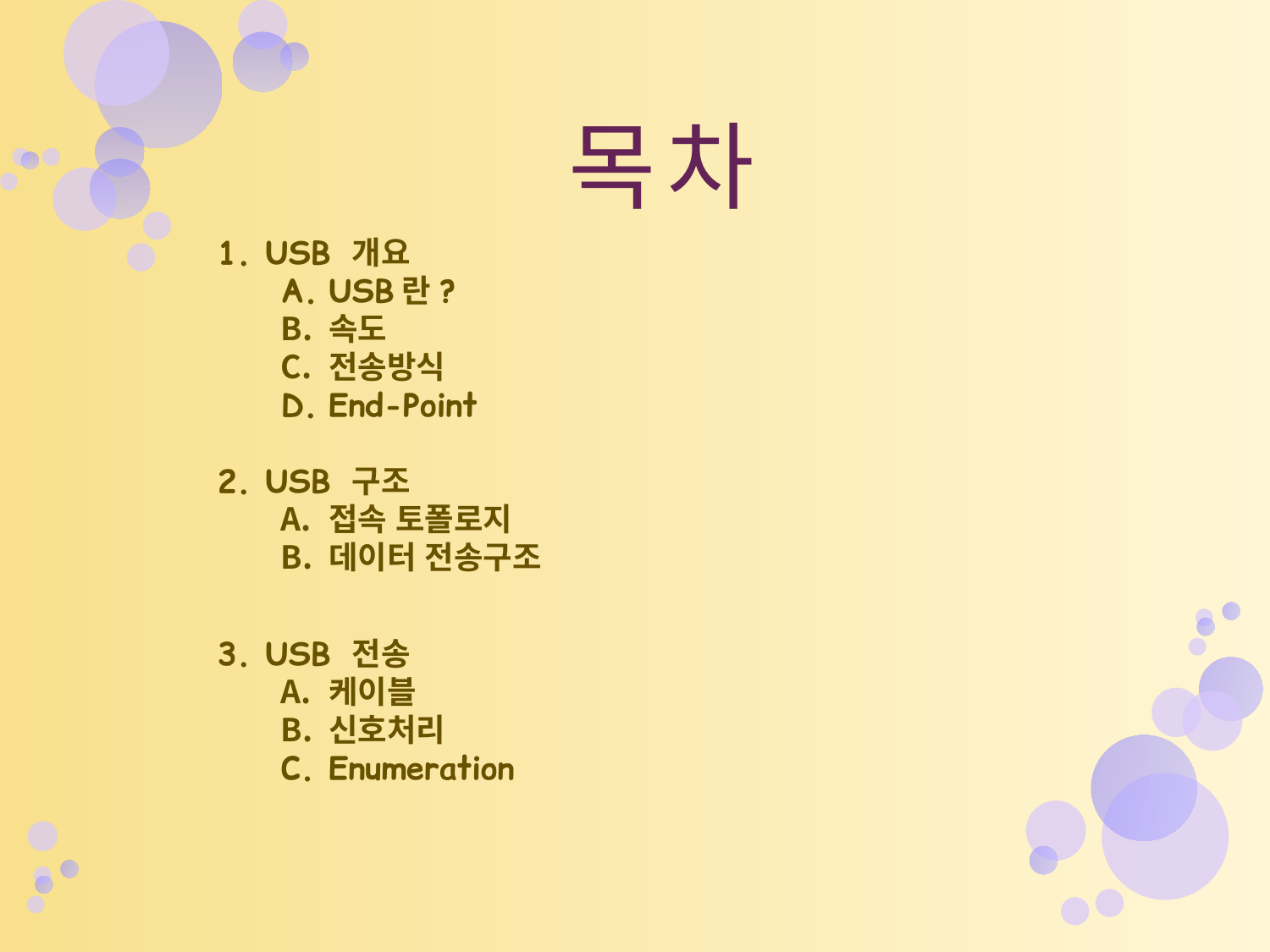

# 목차
USB 개요
USB란?
속도
전송방식
End-Point

USB 구조
접속 토폴로지
데이터 전송구조

USB 전송
케이블
신호처리
Enumeration